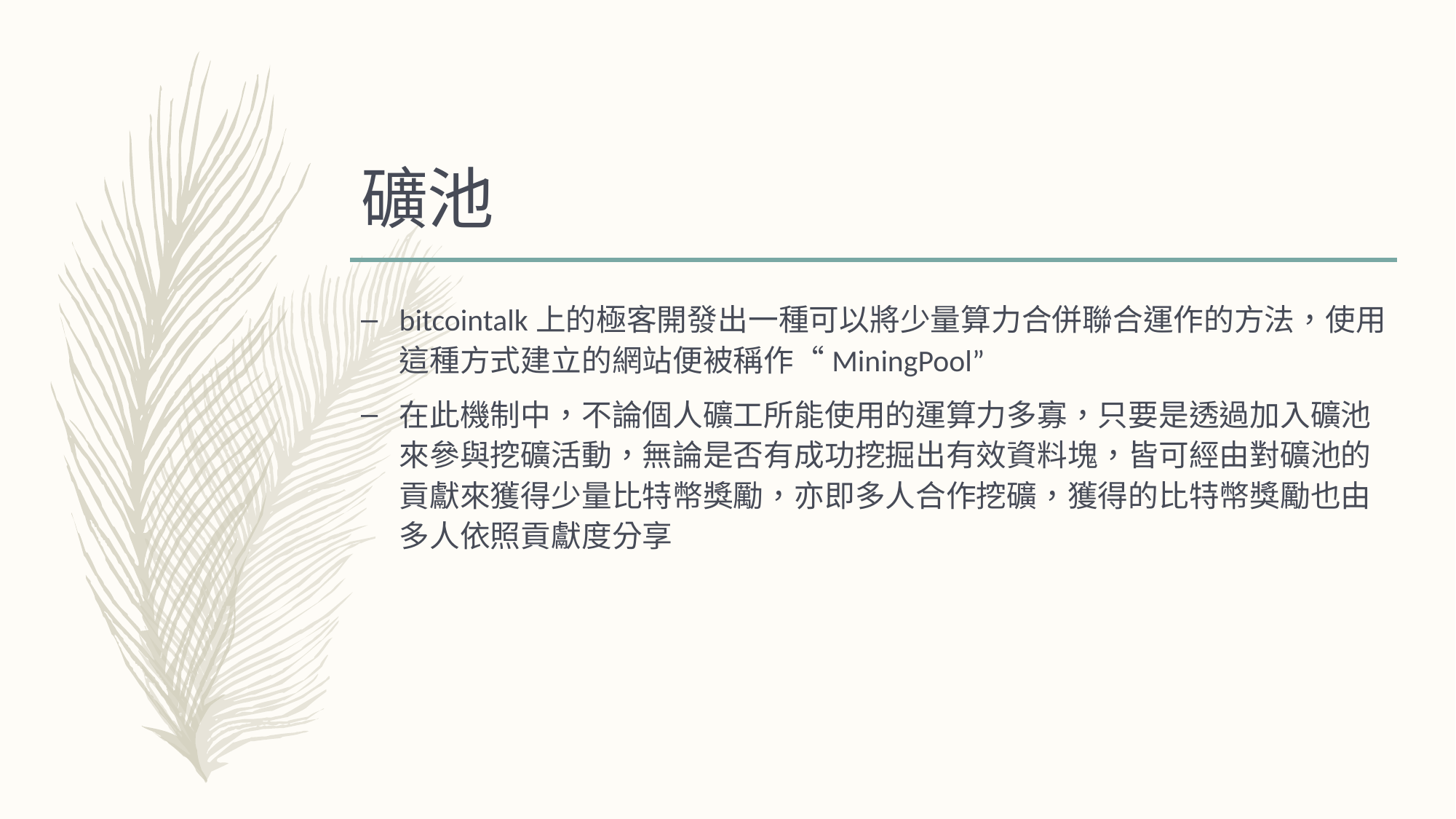

# 礦池
bitcointalk上的極客開發出一種可以將少量算力合併聯合運作的方法，使用這種方式建立的網站便被稱作“MiningPool”
在此機制中，不論個人礦工所能使用的運算力多寡，只要是透過加入礦池來參與挖礦活動，無論是否有成功挖掘出有效資料塊，皆可經由對礦池的貢獻來獲得少量比特幣獎勵，亦即多人合作挖礦，獲得的比特幣獎勵也由多人依照貢獻度分享